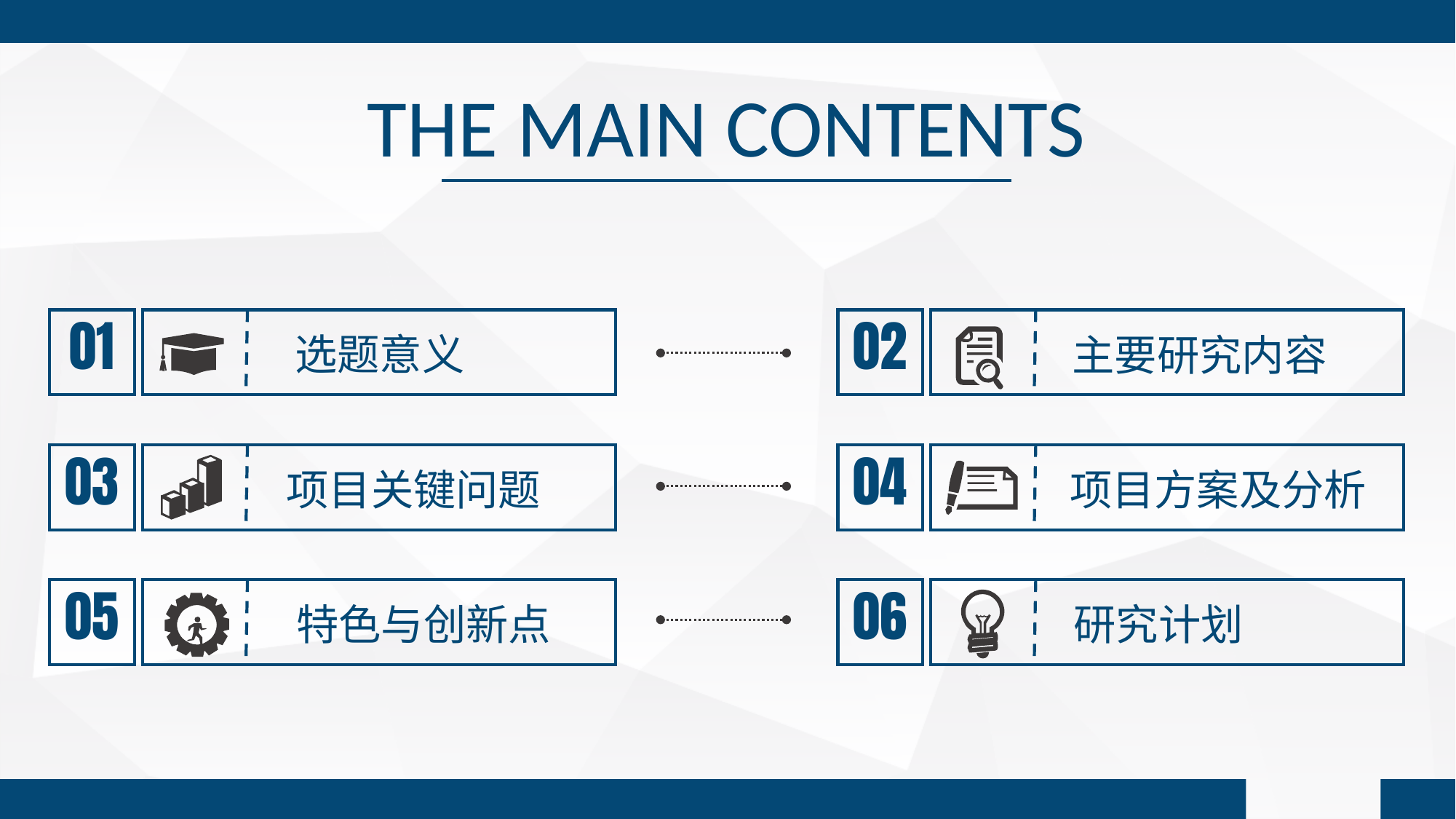

THE MAIN CONTENTS

01

选题意义

02

主要研究内容

03

项目关键问题

04

项目方案及分析

05

特色与创新点

06

研究计划